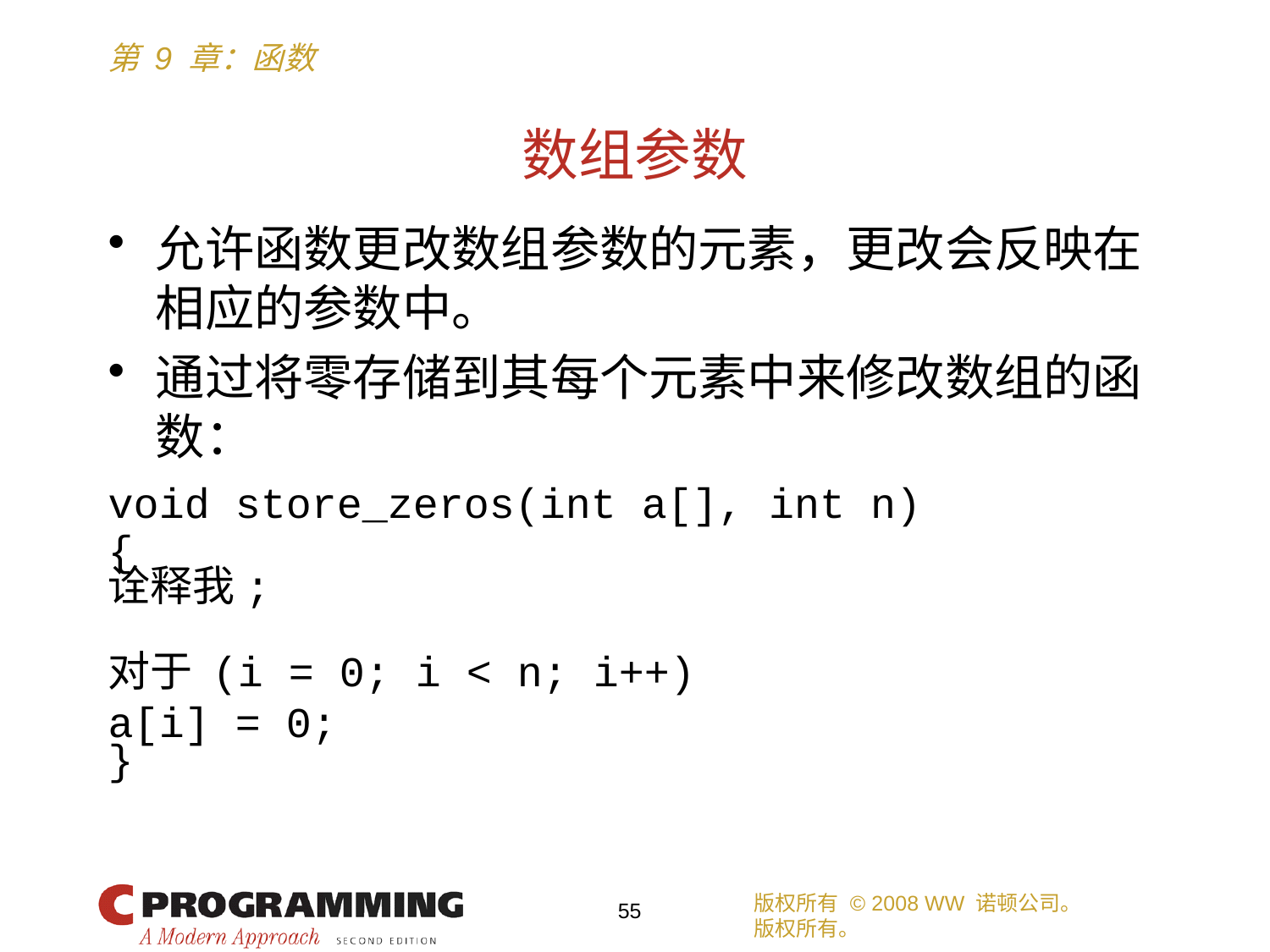

# 数组参数
允许函数更改数组参数的元素，更改会反映在相应的参数中。
通过将零存储到其每个元素中来修改数组的函数：
void store_zeros(int a[], int n)
{
诠释我;

对于 (i = 0; i < n; i++)
a[i] = 0;
}
版权所有 © 2008 WW 诺顿公司。
版权所有。
55